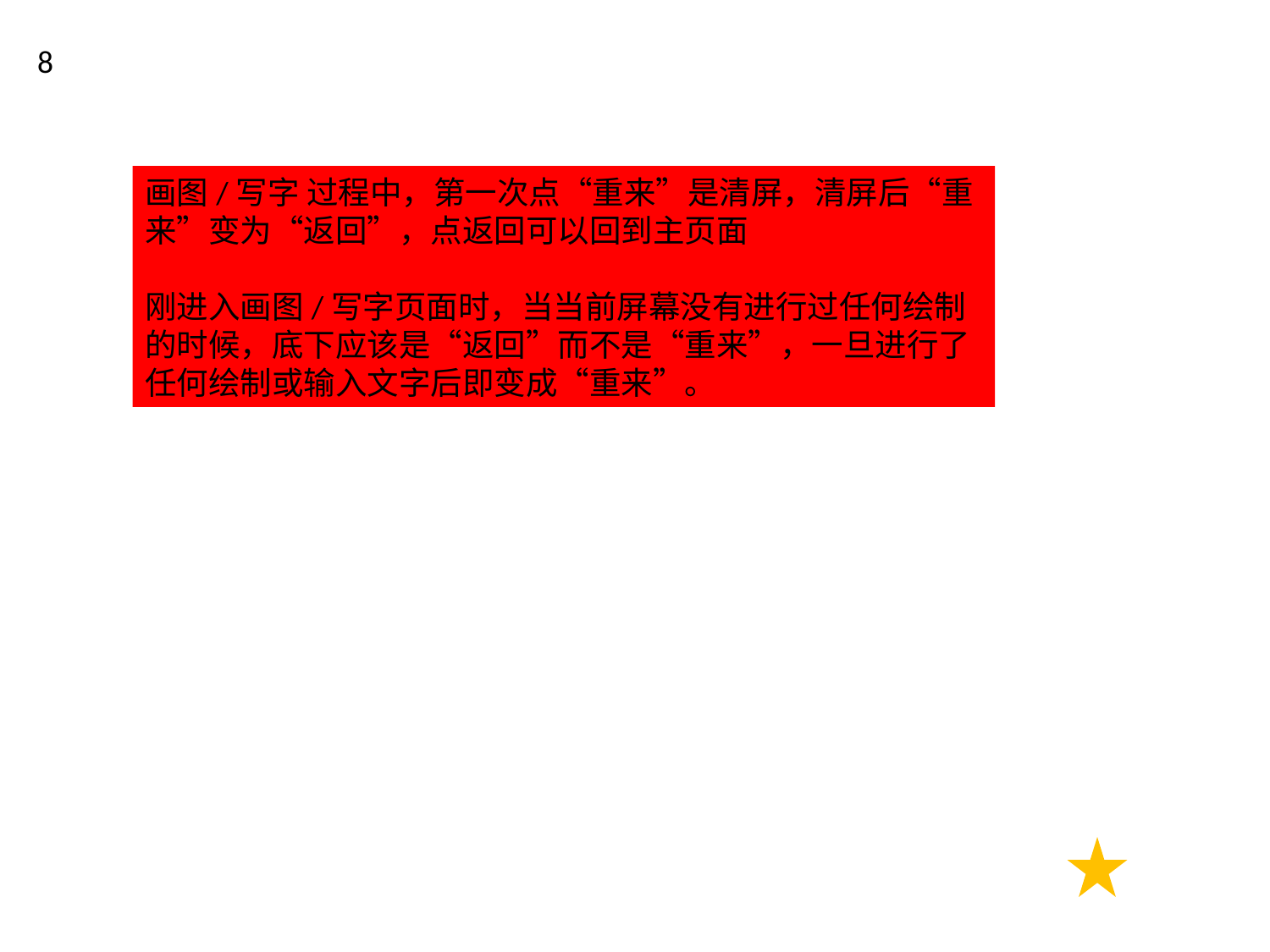

8
画图/写字 过程中，第一次点“重来”是清屏，清屏后“重来”变为“返回”，点返回可以回到主页面

刚进入画图/写字页面时，当当前屏幕没有进行过任何绘制的时候，底下应该是“返回”而不是“重来”，一旦进行了任何绘制或输入文字后即变成“重来”。